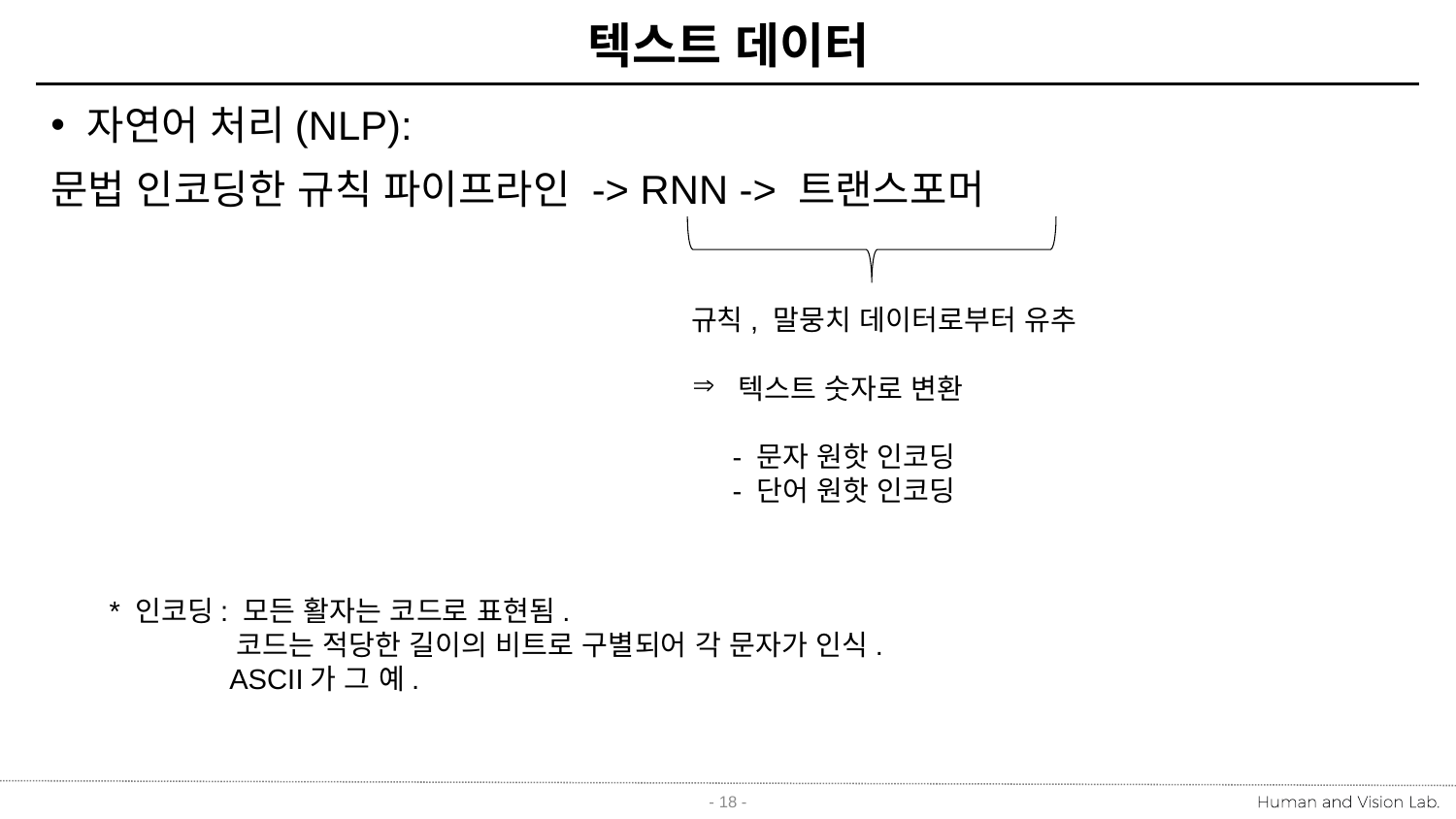

# 텍스트 데이터

자연어 처리(NLP):
문법 인코딩한 규칙 파이프라인 -> RNN -> 트랜스포머

규칙, 말뭉치 데이터로부터 유추
텍스트 숫자로 변환

     - 문자 원핫 인코딩
     - 단어 원핫 인코딩
* 인코딩: 모든 활자는 코드로 표현됨.
               코드는 적당한 길이의 비트로 구별되어 각 문자가 인식.
               ASCII가 그 예.
- 18 -